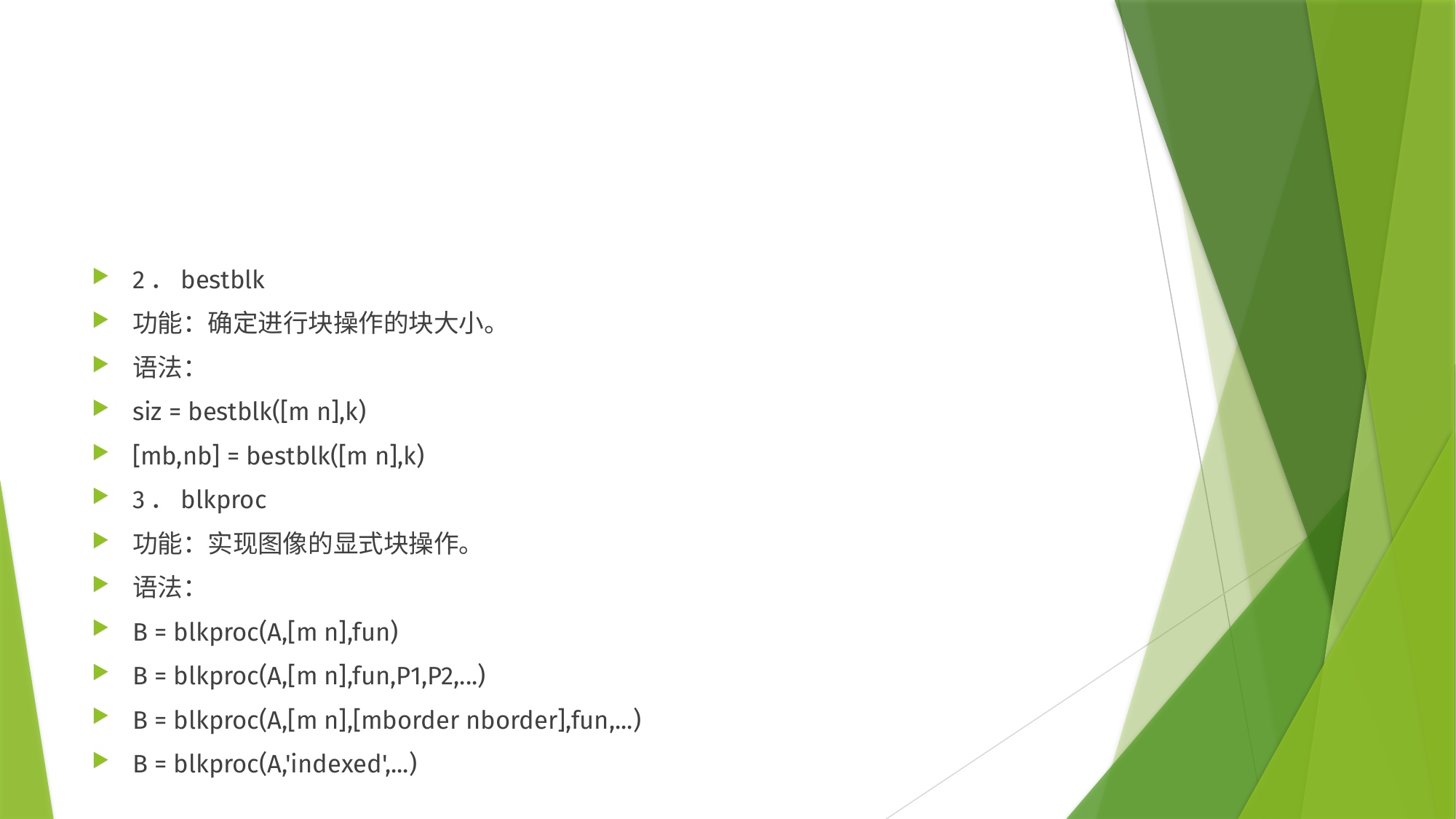

#
2．bestblk
功能：确定进行块操作的块大小。
语法：
siz = bestblk([m n],k)
[mb,nb] = bestblk([m n],k)
3．blkproc
功能：实现图像的显式块操作。
语法：
B = blkproc(A,[m n],fun)
B = blkproc(A,[m n],fun,P1,P2,...)
B = blkproc(A,[m n],[mborder nborder],fun,...)
B = blkproc(A,'indexed',...)